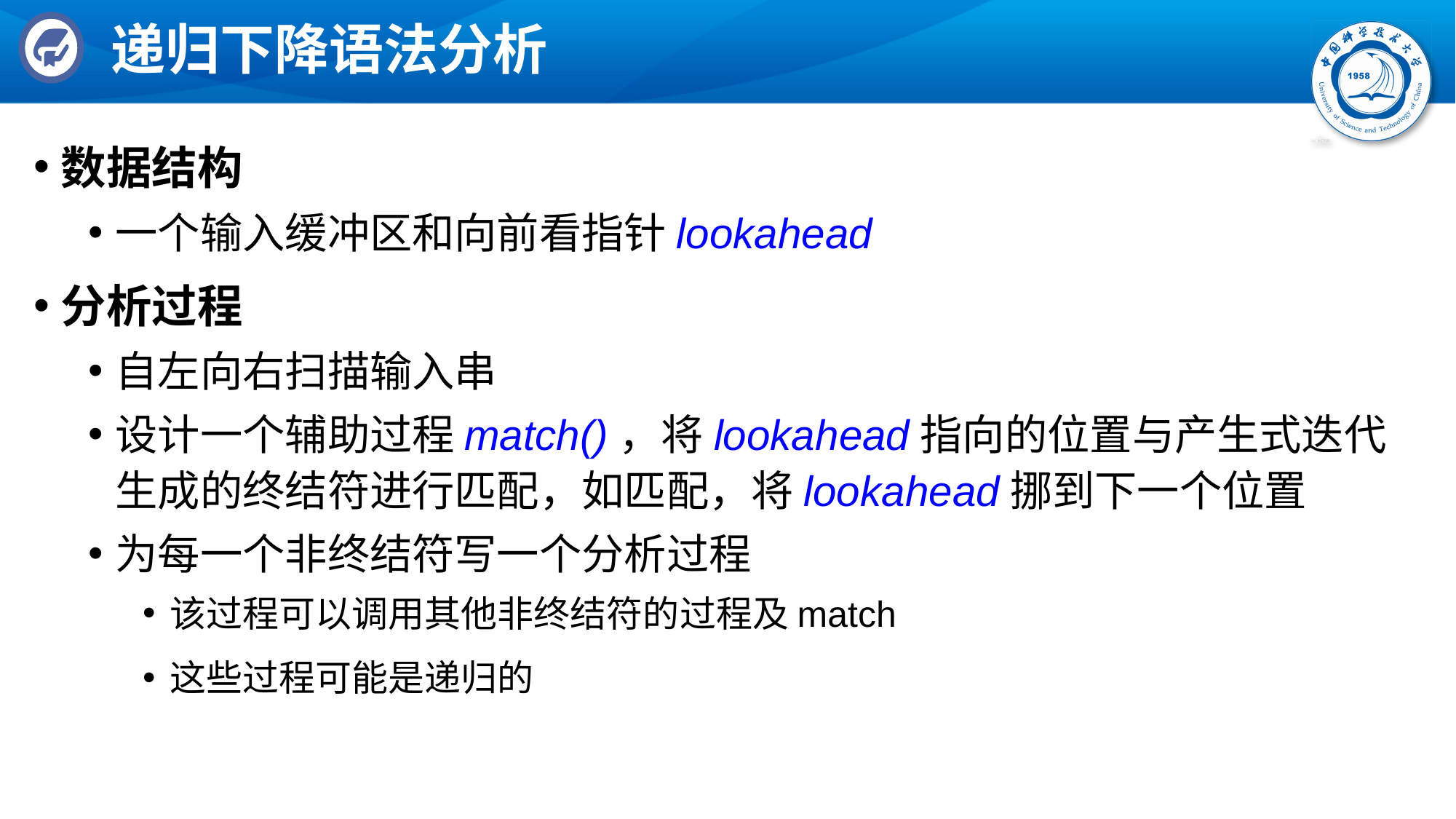

# 递归下降语法分析
数据结构
一个输入缓冲区和向前看指针lookahead
分析过程
自左向右扫描输入串
设计一个辅助过程match()，将lookahead指向的位置与产生式迭代生成的终结符进行匹配，如匹配，将lookahead挪到下一个位置
为每一个非终结符写一个分析过程
该过程可以调用其他非终结符的过程及match
这些过程可能是递归的